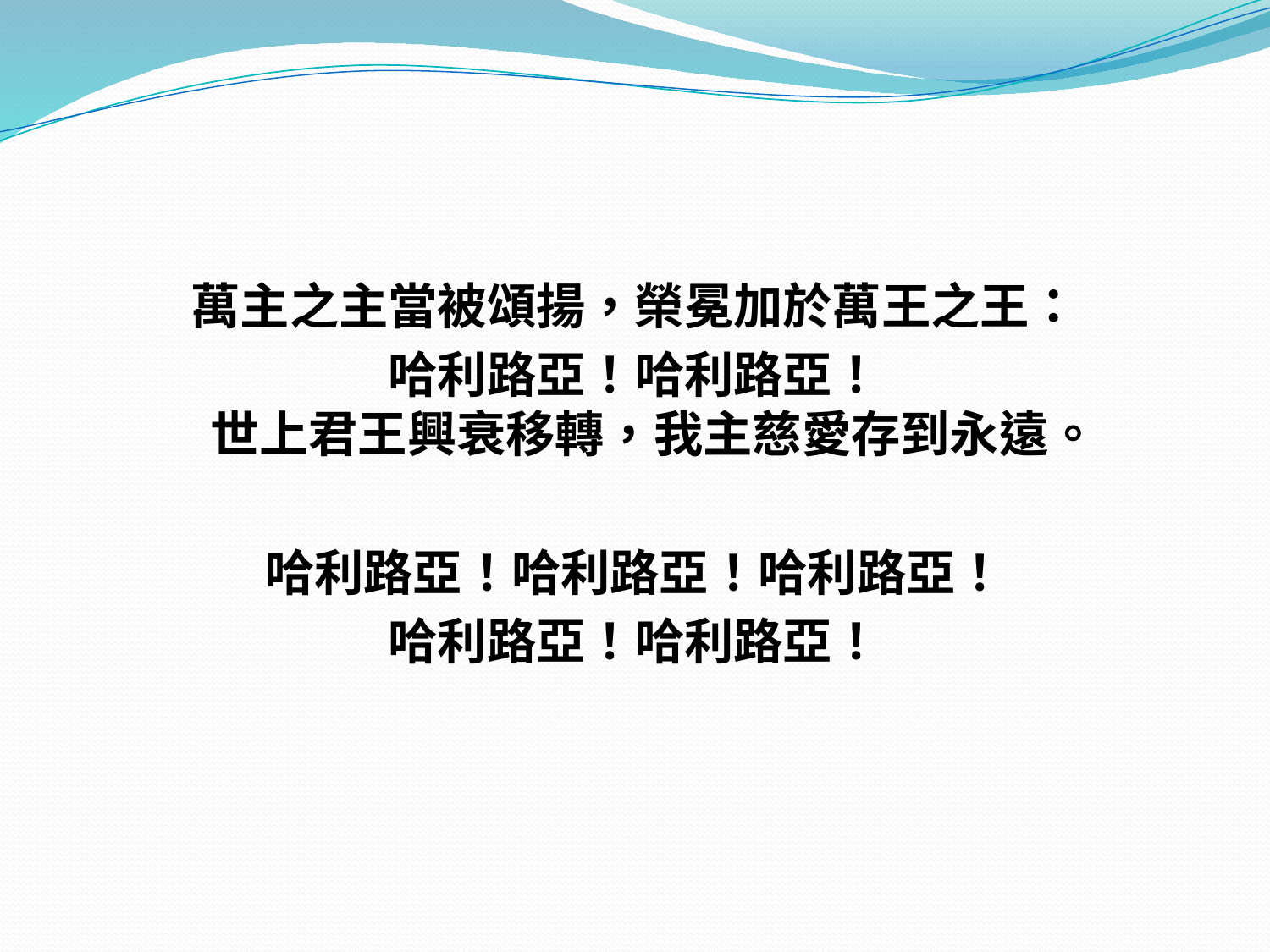

#
萬主之主當被頌揚，榮冕加於萬王之王：
哈利路亞！哈利路亞！
世上君王興衰移轉，我主慈愛存到永遠。

哈利路亞！哈利路亞！哈利路亞！
哈利路亞！哈利路亞！